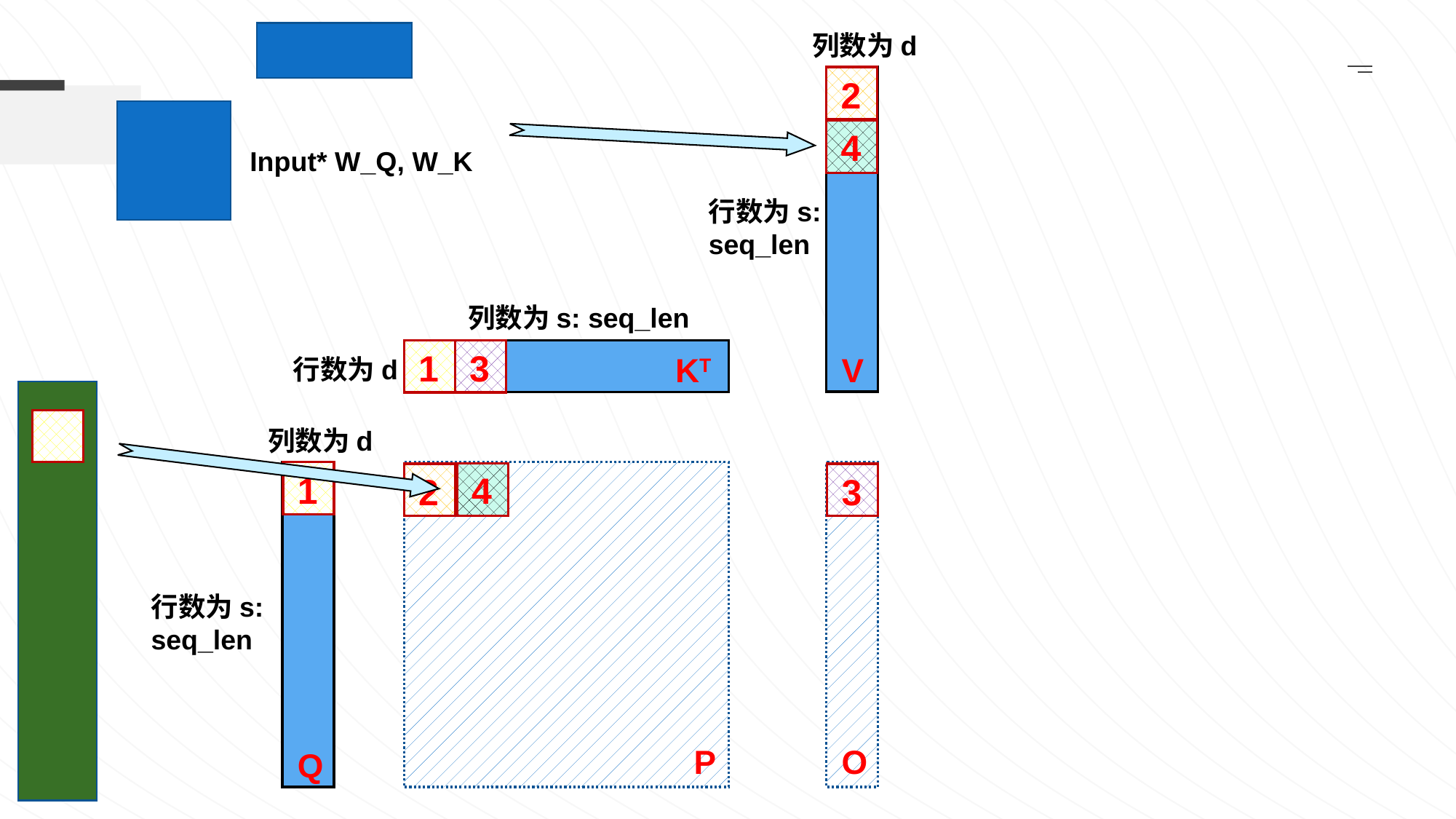

列数为d

行数为s: seq_len
V

列数为s: seq_len
行数为d
KT
列数为d

行数为s: seq_len

P
O
Q

2

4

Input* W_Q, W_K

1

3

1
4

2

3